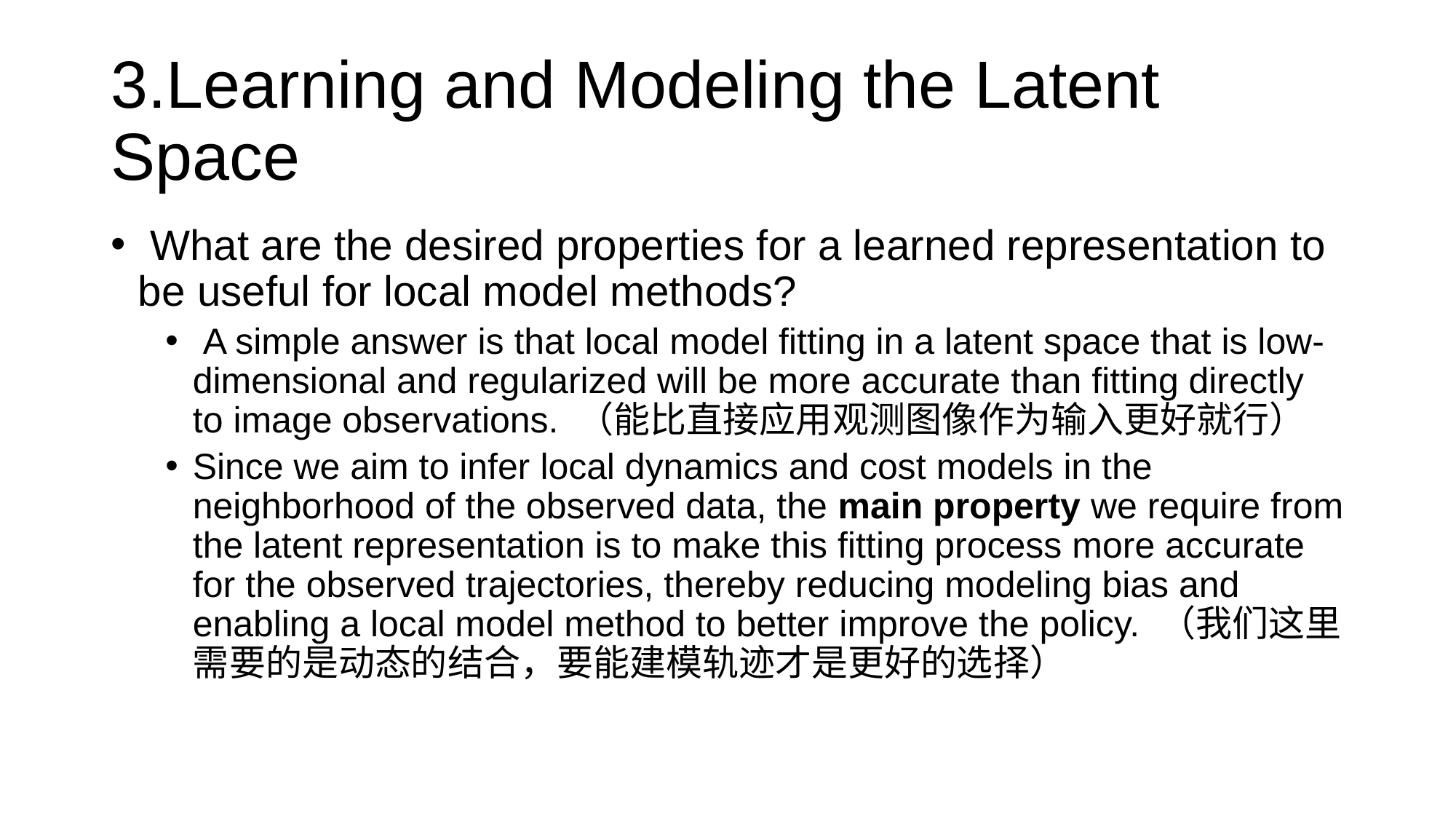

# 3.Learning and Modeling the Latent Space
 What are the desired properties for a learned representation to be useful for local model methods?
 A simple answer is that local model ﬁtting in a latent space that is low-dimensional and regularized will be more accurate than ﬁtting directly to image observations. （能比直接应用观测图像作为输入更好就行）
Since we aim to infer local dynamics and cost models in the neighborhood of the observed data, the main property we require from the latent representation is to make this ﬁtting process more accurate for the observed trajectories, thereby reducing modeling bias and enabling a local model method to better improve the policy. （我们这里需要的是动态的结合，要能建模轨迹才是更好的选择）